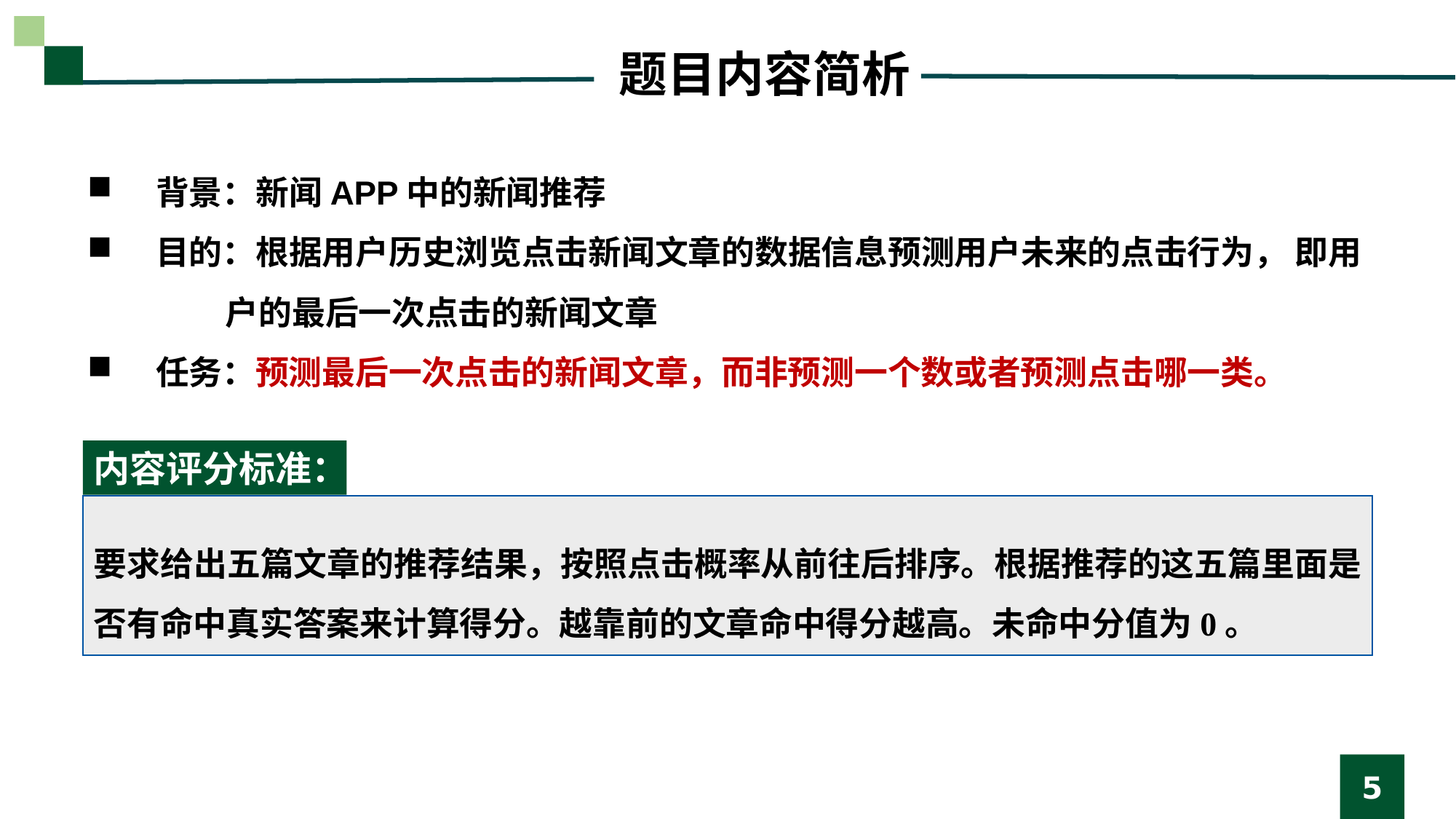

题目内容简析
背景：新闻APP中的新闻推荐
目的：根据用户历史浏览点击新闻文章的数据信息预测用户未来的点击行为， 即用
                 户的最后一次点击的新闻文章
任务：预测最后一次点击的新闻文章，而非预测一个数或者预测点击哪一类。
内容评分标准：

要求给出五篇文章的推荐结果，按照点击概率从前往后排序。根据推荐的这五篇里面是否有命中真实答案来计算得分。越靠前的文章命中得分越高。未命中分值为0。
5